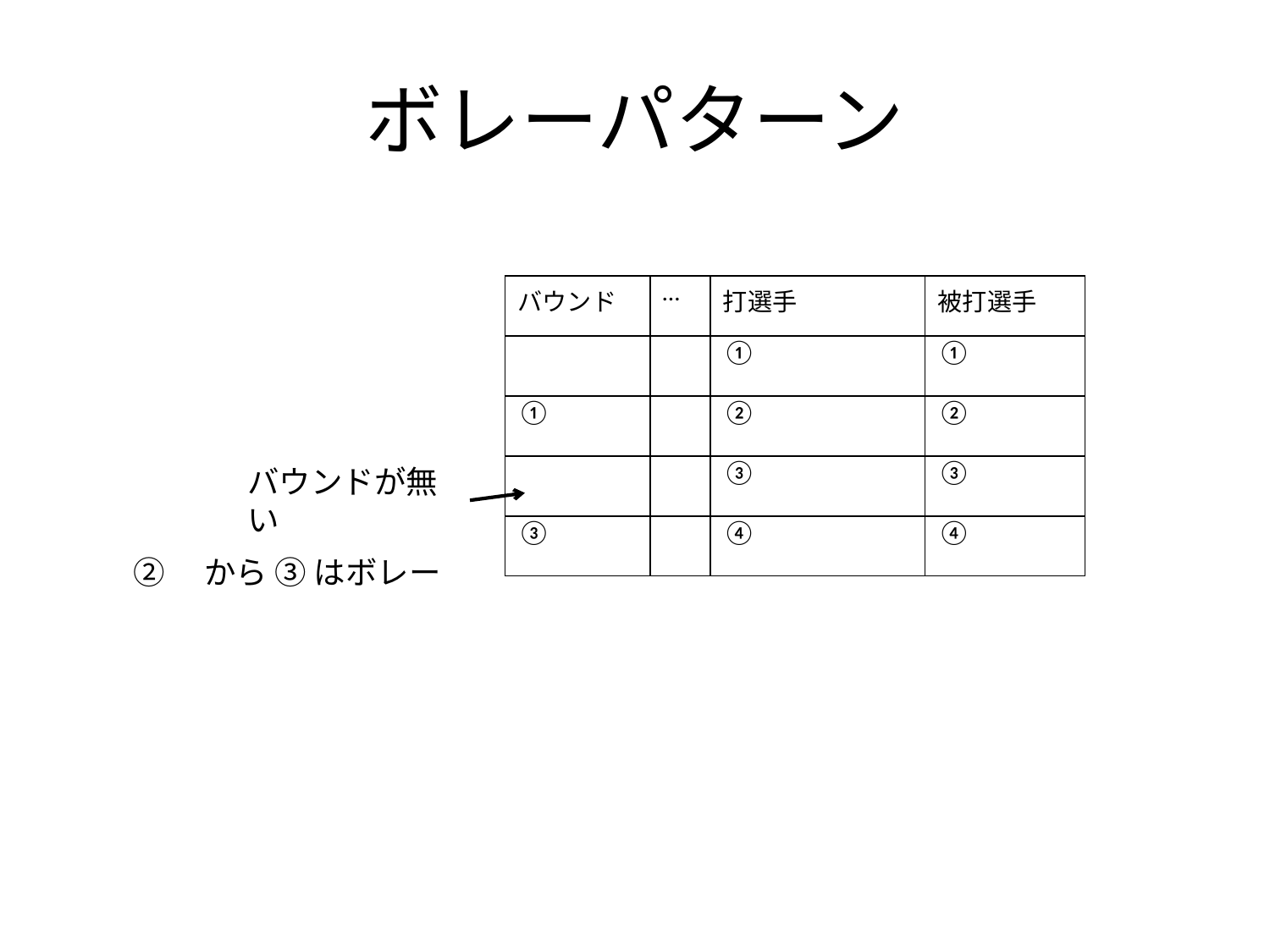

# ボレーパターン
| バウンド | … | 打選手 | 被打選手 |
| --- | --- | --- | --- |
|  |  | ① | ① |
| ① |  | ② | ② |
|  |  | ③ | ③ |
| ③ |  | ④ | ④ |
バウンドが無い
②　から ③ はボレー